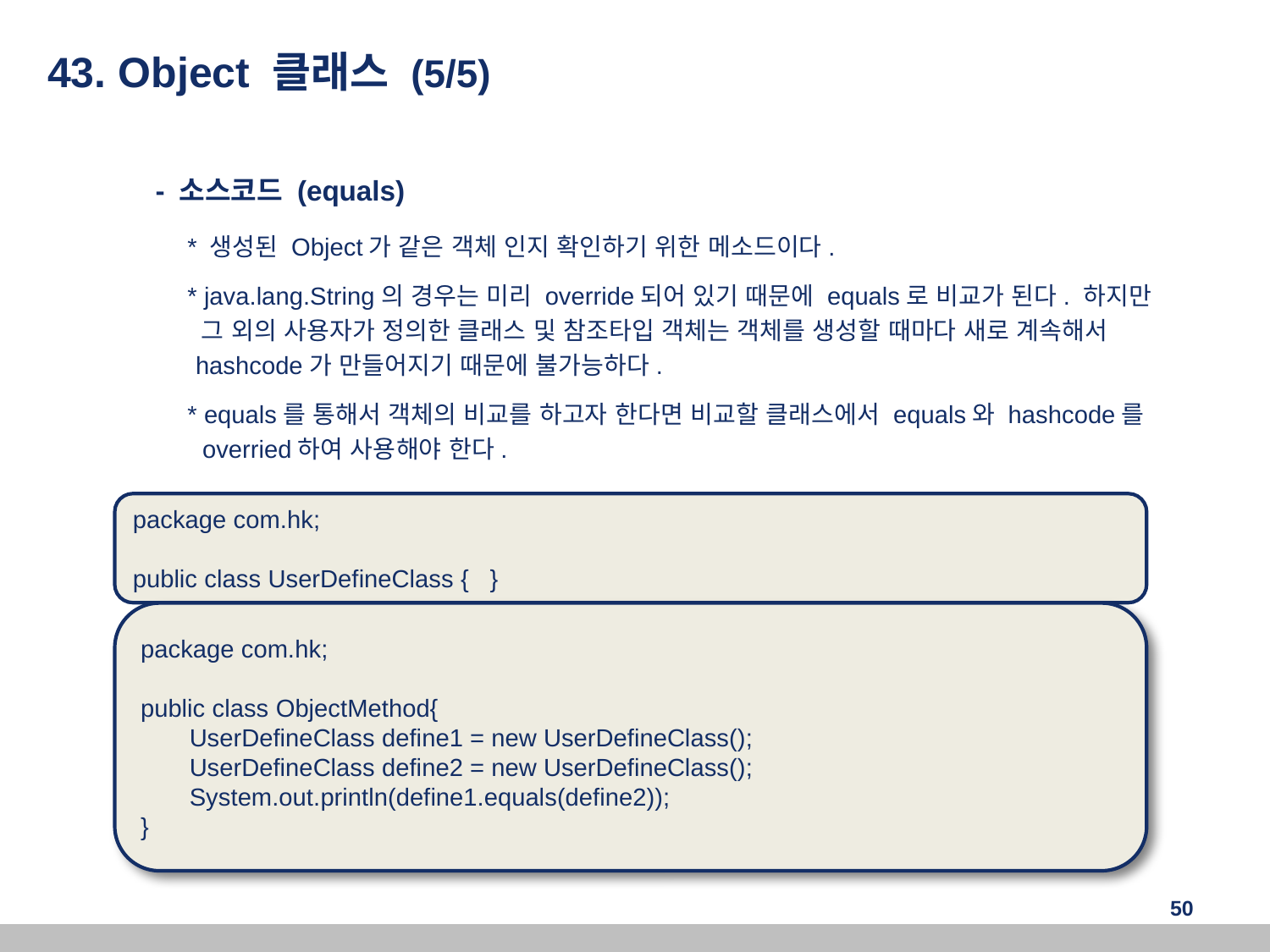

43. Object 클래스 (5/5)
  - 소스코드 (equals)

	* 생성된 Object가 같은 객체 인지 확인하기 위한 메소드이다.

	* java.lang.String의 경우는 미리 override되어 있기 때문에 equals로 비교가 된다. 하지만
        그 외의 사용자가 정의한 클래스 및 참조타입 객체는 객체를 생성할 때마다 새로 계속해서
        hashcode가 만들어지기 때문에 불가능하다.

	* equals를 통해서 객체의 비교를 하고자 한다면 비교할 클래스에서 equals와 hashcode를
         overried하여 사용해야 한다.

package com.hk;

public class UserDefineClass {   }
package com.hk;

public class ObjectMethod{
       UserDefineClass define1 = new UserDefineClass();
       UserDefineClass define2 = new UserDefineClass();
       System.out.println(define1.equals(define2));
}
50